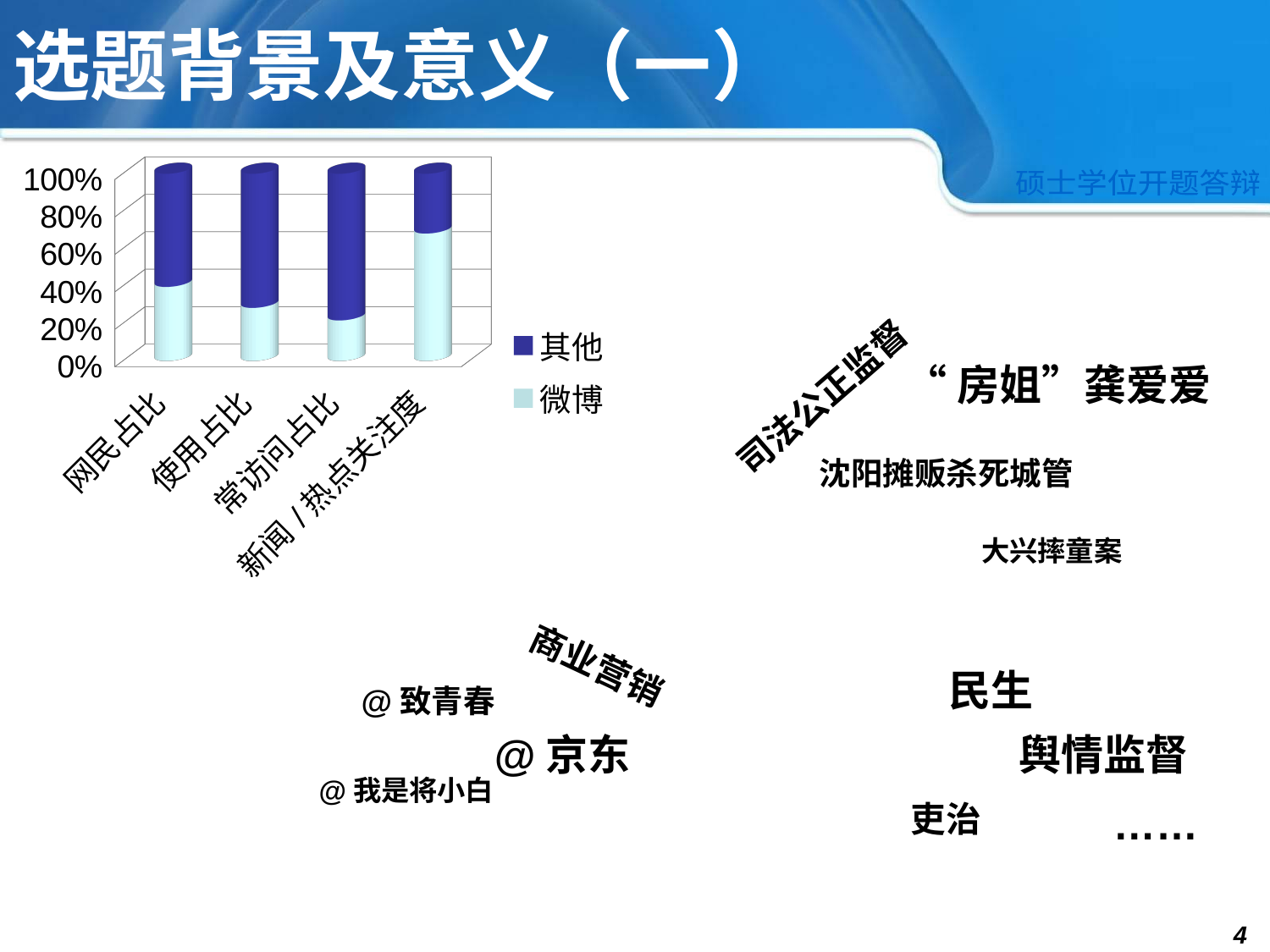

# 选题背景及意义（一）

[unsupported chart]

“房姐”龚爱爱
沈阳摊贩杀死城管
大兴摔童案
司法公正监督
商业营销
@致青春
@京东
@我是将小白
民生
舆情监督
吏治
……
4